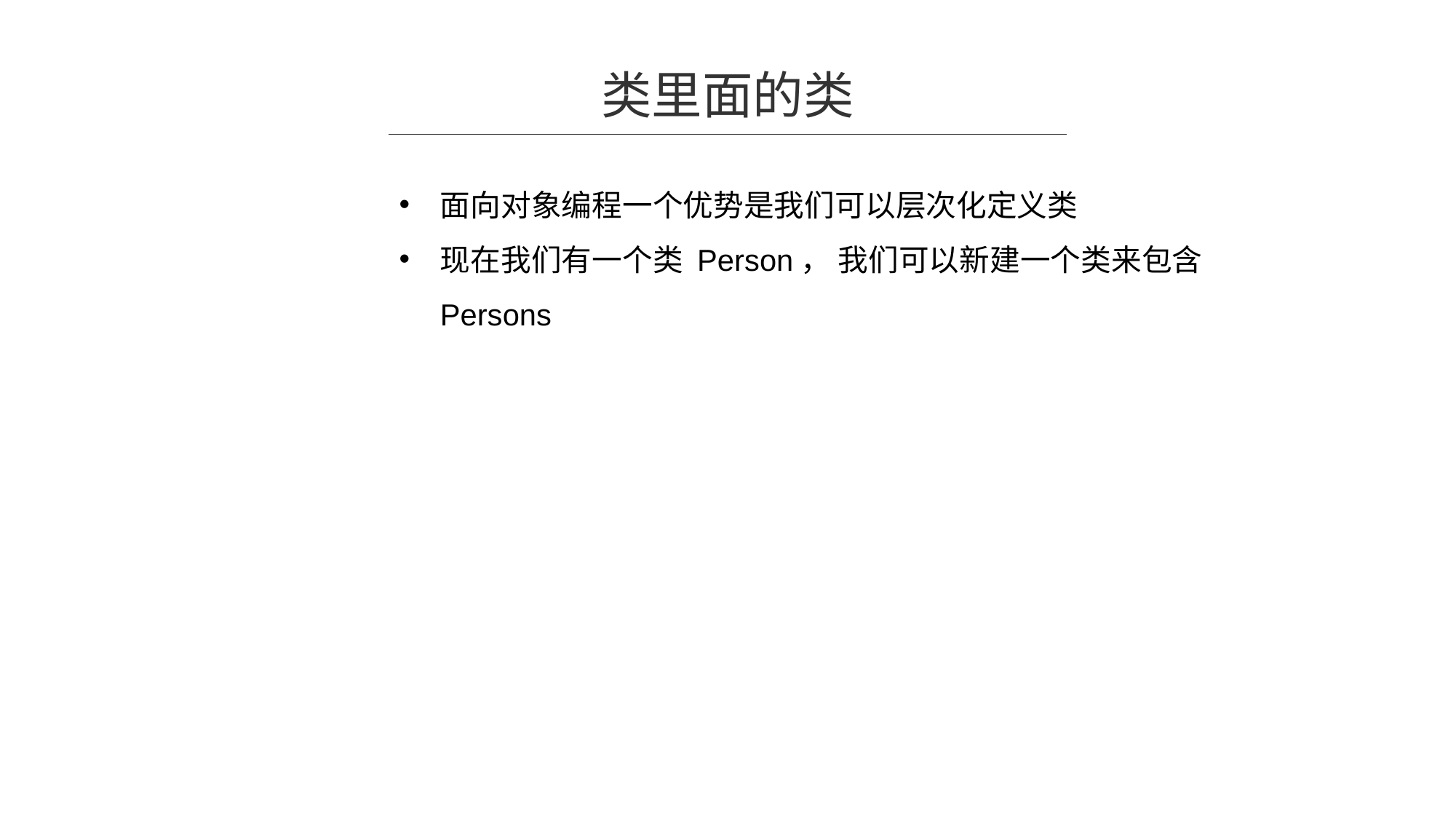

类里面的类
面向对象编程一个优势是我们可以层次化定义类
现在我们有一个类 Person， 我们可以新建一个类来包含Persons